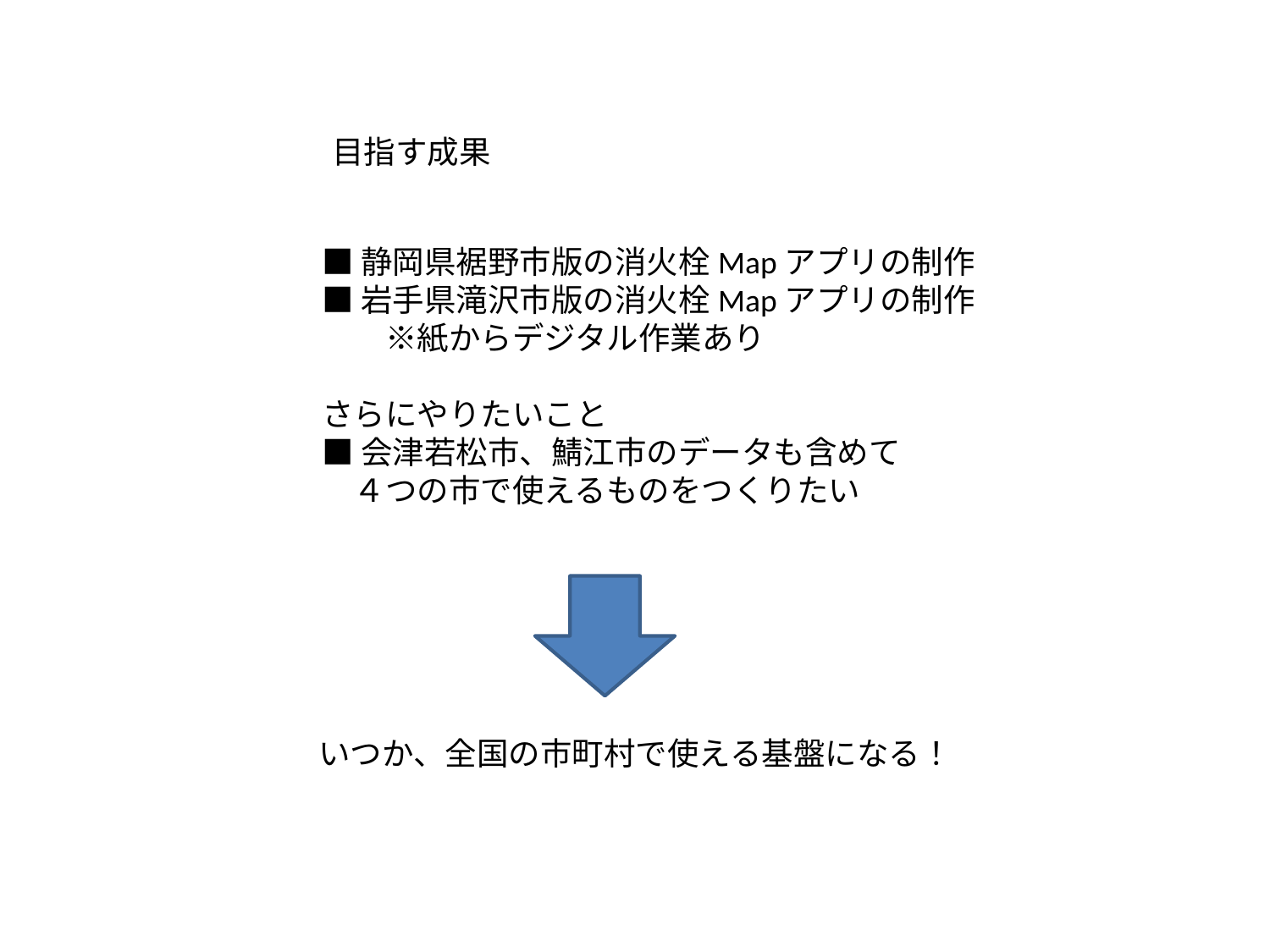

目指す成果
■静岡県裾野市版の消火栓Mapアプリの制作
■岩手県滝沢市版の消火栓Mapアプリの制作
　　※紙からデジタル作業あり

さらにやりたいこと
■会津若松市、鯖江市のデータも含めて
　４つの市で使えるものをつくりたい

いつか、全国の市町村で使える基盤になる！